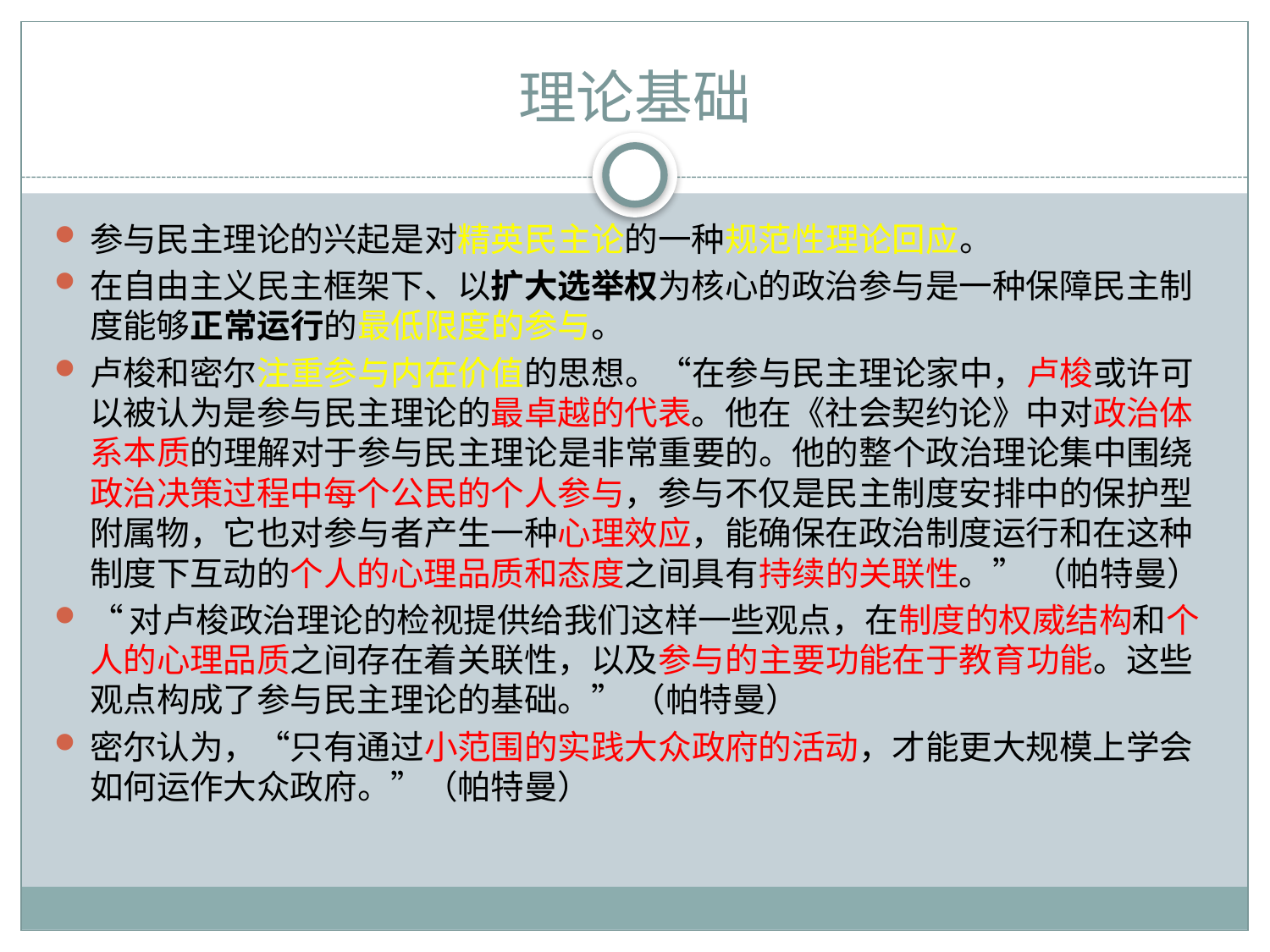

# 理论基础
参与民主理论的兴起是对精英民主论的一种规范性理论回应。
在自由主义民主框架下、以扩大选举权为核心的政治参与是一种保障民主制度能够正常运行的最低限度的参与。
卢梭和密尔注重参与内在价值的思想。“在参与民主理论家中，卢梭或许可以被认为是参与民主理论的最卓越的代表。他在《社会契约论》中对政治体系本质的理解对于参与民主理论是非常重要的。他的整个政治理论集中围绕政治决策过程中每个公民的个人参与，参与不仅是民主制度安排中的保护型附属物，它也对参与者产生一种心理效应，能确保在政治制度运行和在这种制度下互动的个人的心理品质和态度之间具有持续的关联性。” （帕特曼）
“对卢梭政治理论的检视提供给我们这样一些观点，在制度的权威结构和个人的心理品质之间存在着关联性，以及参与的主要功能在于教育功能。这些观点构成了参与民主理论的基础。” （帕特曼）
密尔认为，“只有通过小范围的实践大众政府的活动，才能更大规模上学会如何运作大众政府。”（帕特曼）